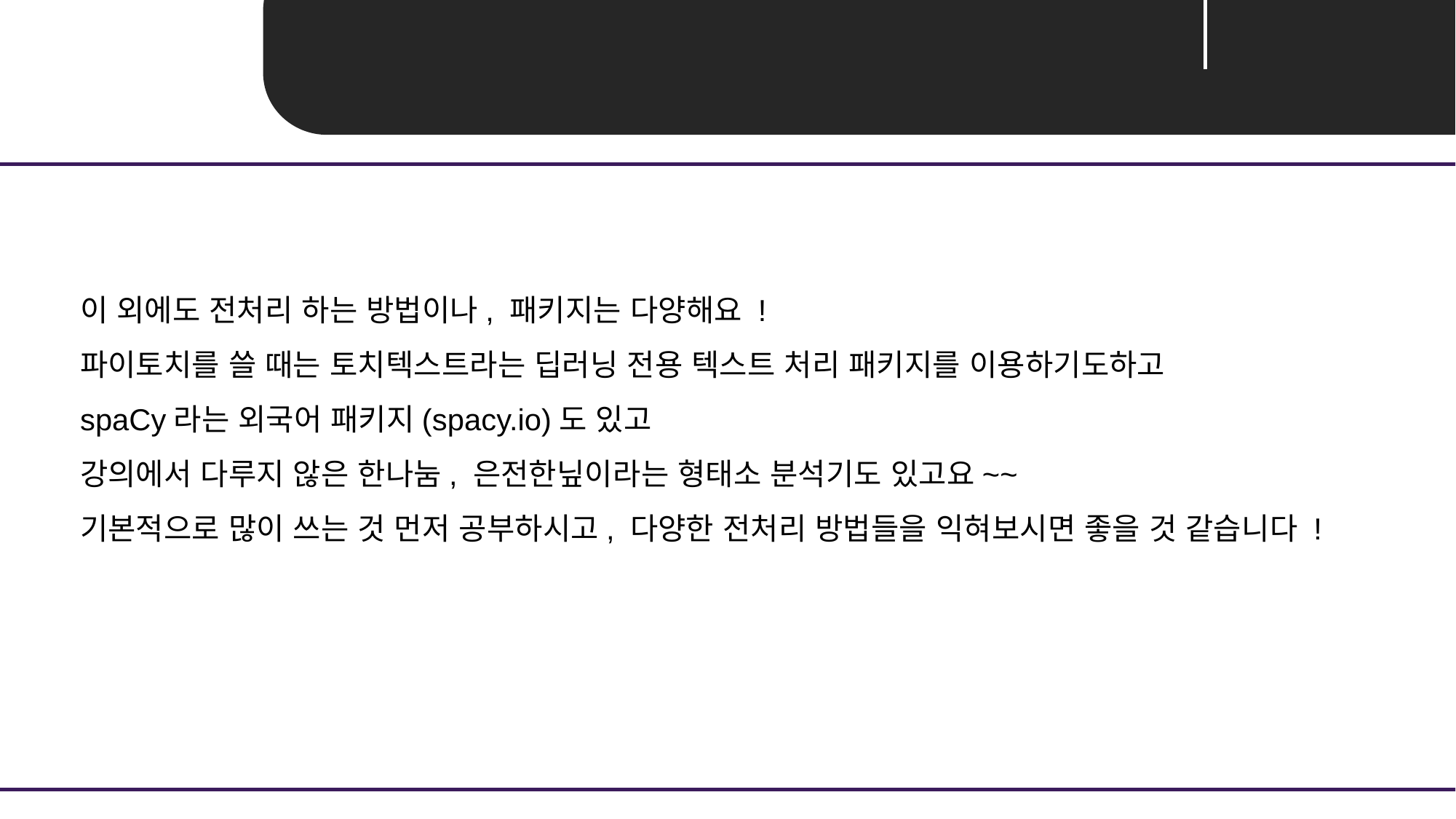

Unit  05 ㅣ  그 외

이 외에도 전처리 하는 방법이나, 패키지는 다양해요 !
파이토치를 쓸 때는 토치텍스트라는 딥러닝 전용 텍스트 처리 패키지를 이용하기도하고
spaCy라는 외국어 패키지(spacy.io)도 있고
강의에서 다루지 않은 한나눔, 은전한닢이라는 형태소 분석기도 있고요~~
기본적으로 많이 쓰는 것 먼저 공부하시고, 다양한 전처리 방법들을 익혀보시면 좋을 것 같습니다 !